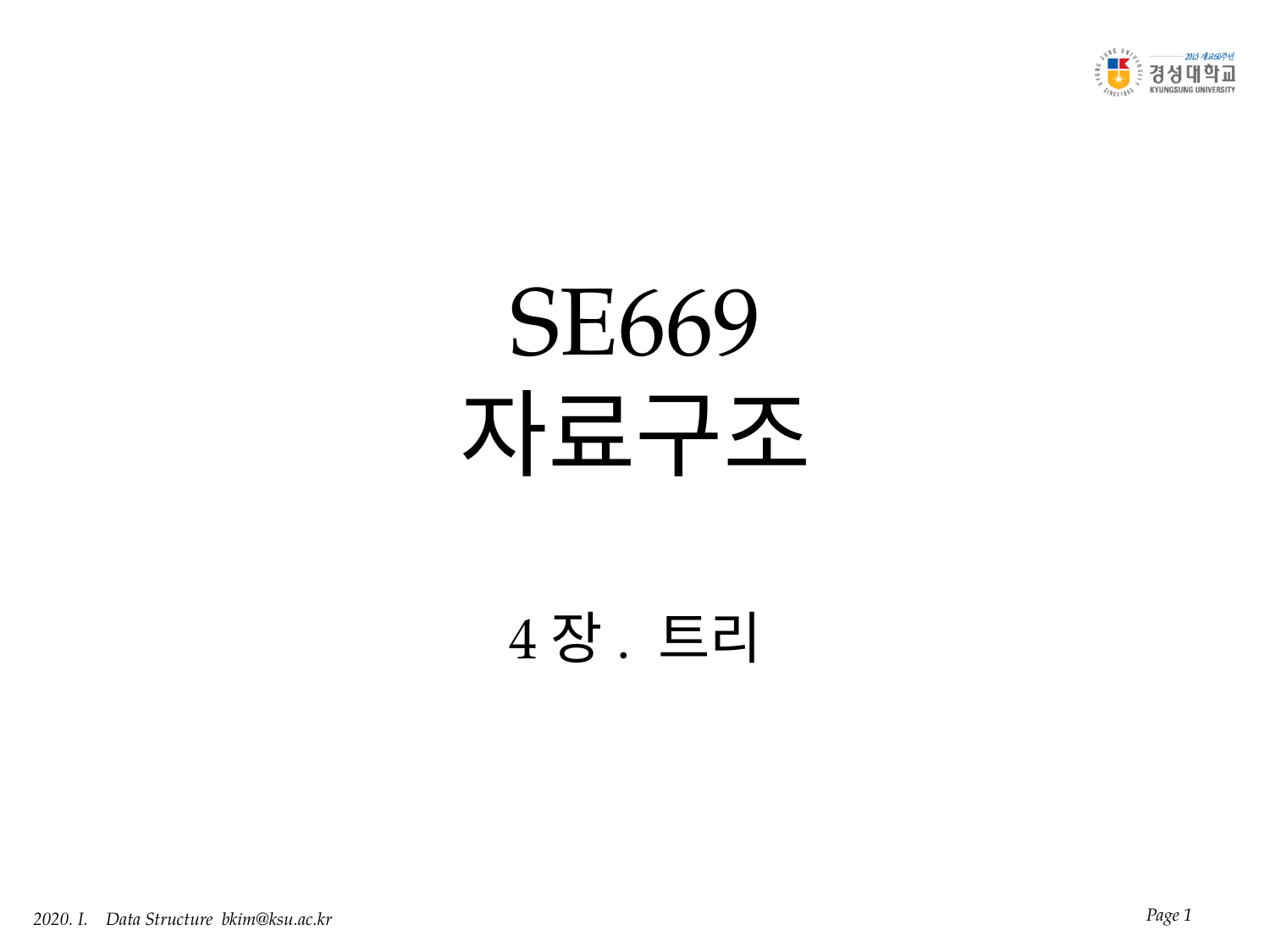

# SE669 자료구조 4장. 트리
Page 1